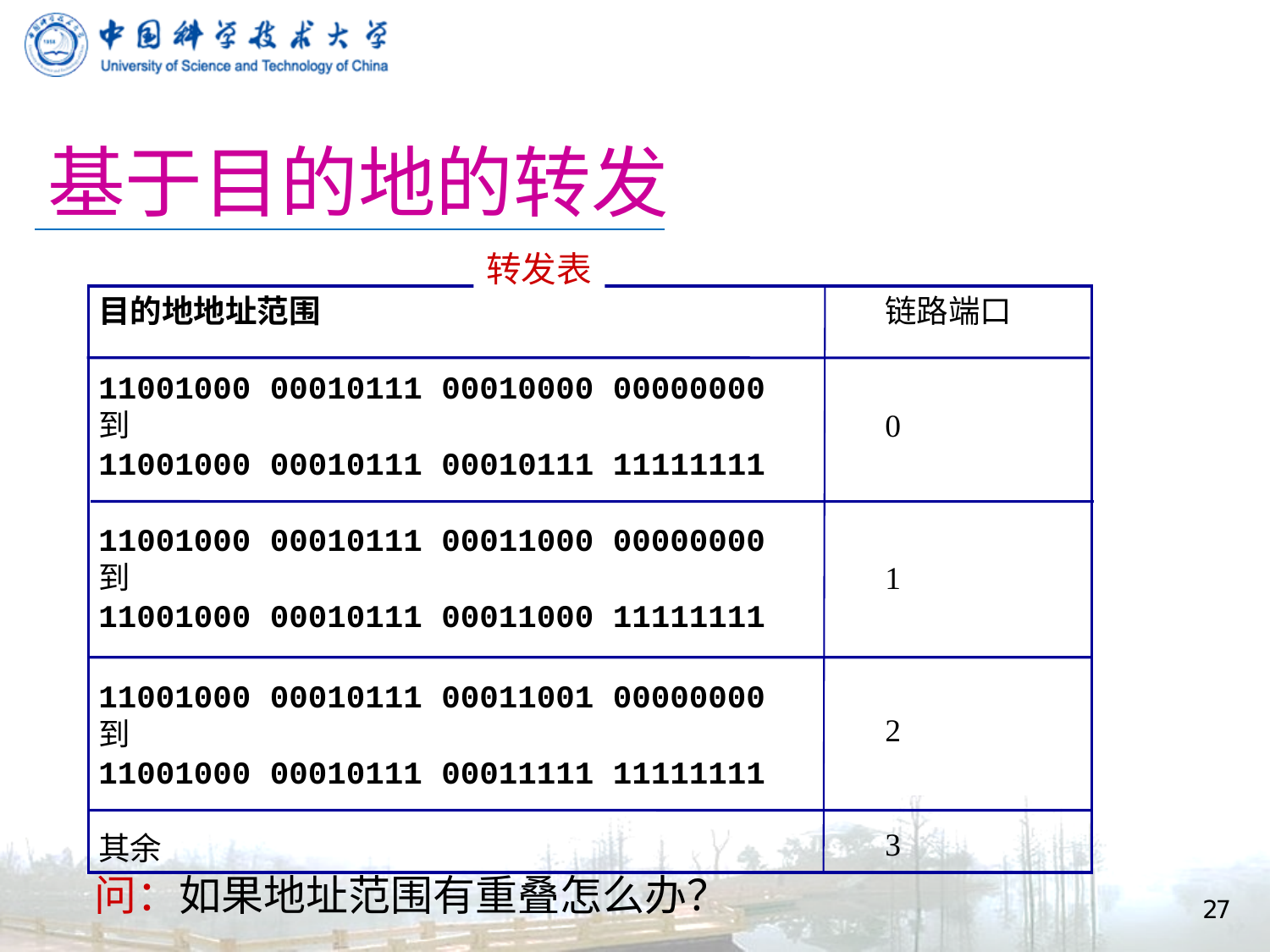

# 基于目的地的转发
转发表
目的地地址范围

11001000 00010111 00010000 00000000
到
11001000 00010111 00010111 11111111

11001000 00010111 00011000 00000000
到
11001000 00010111 00011000 11111111

11001000 00010111 00011001 00000000
到
11001000 00010111 00011111 11111111

其余
链路端口

0

1

2

3

问：如果地址范围有重叠怎么办？
27